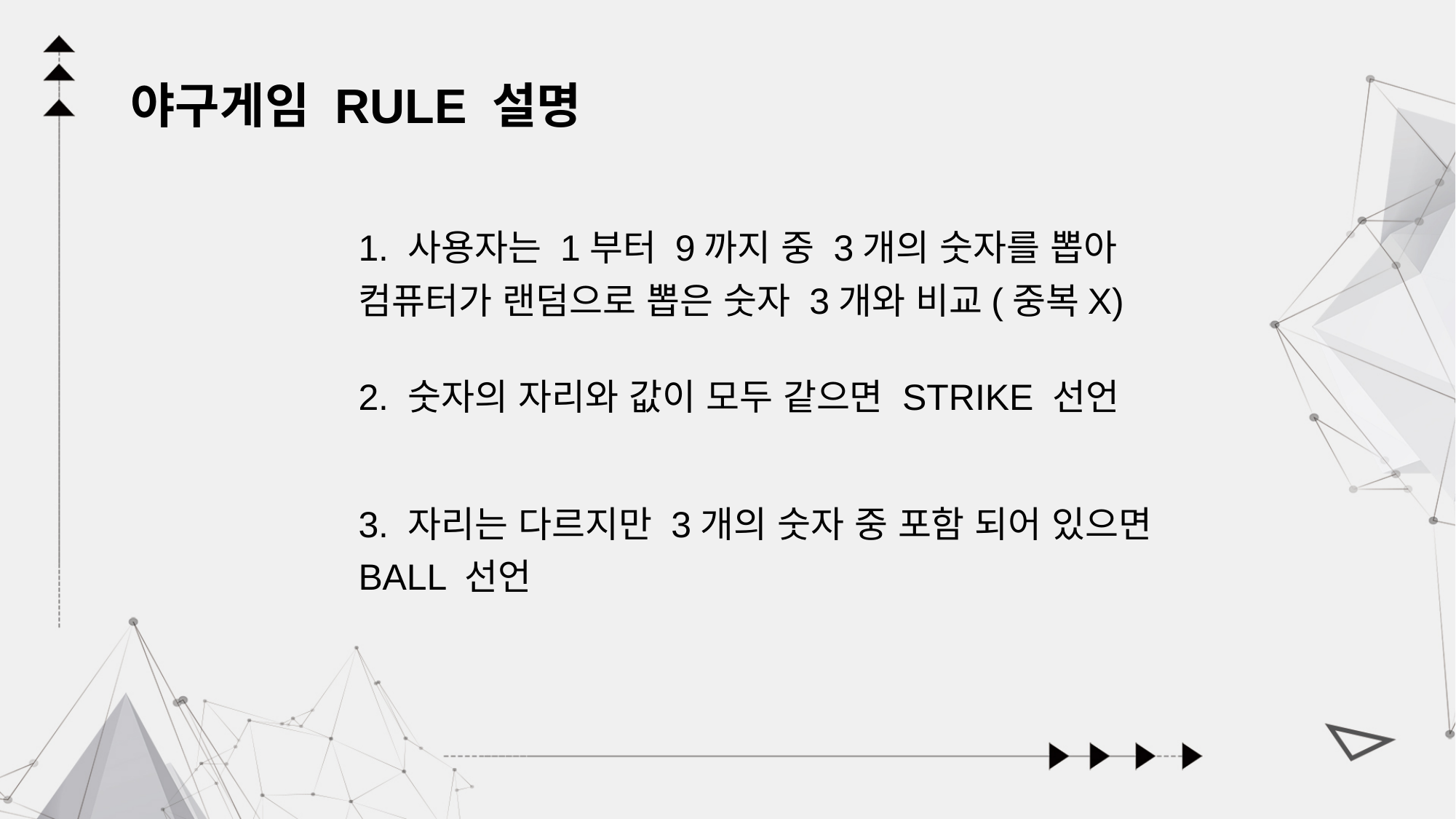

야구게임 RULE 설명
1. 사용자는 1부터 9까지 중 3개의 숫자를 뽑아 컴퓨터가 랜덤으로 뽑은 숫자 3개와 비교(중복X)
2. 숫자의 자리와 값이 모두 같으면 STRIKE 선언
3. 자리는 다르지만 3개의 숫자 중 포함 되어 있으면
BALL 선언